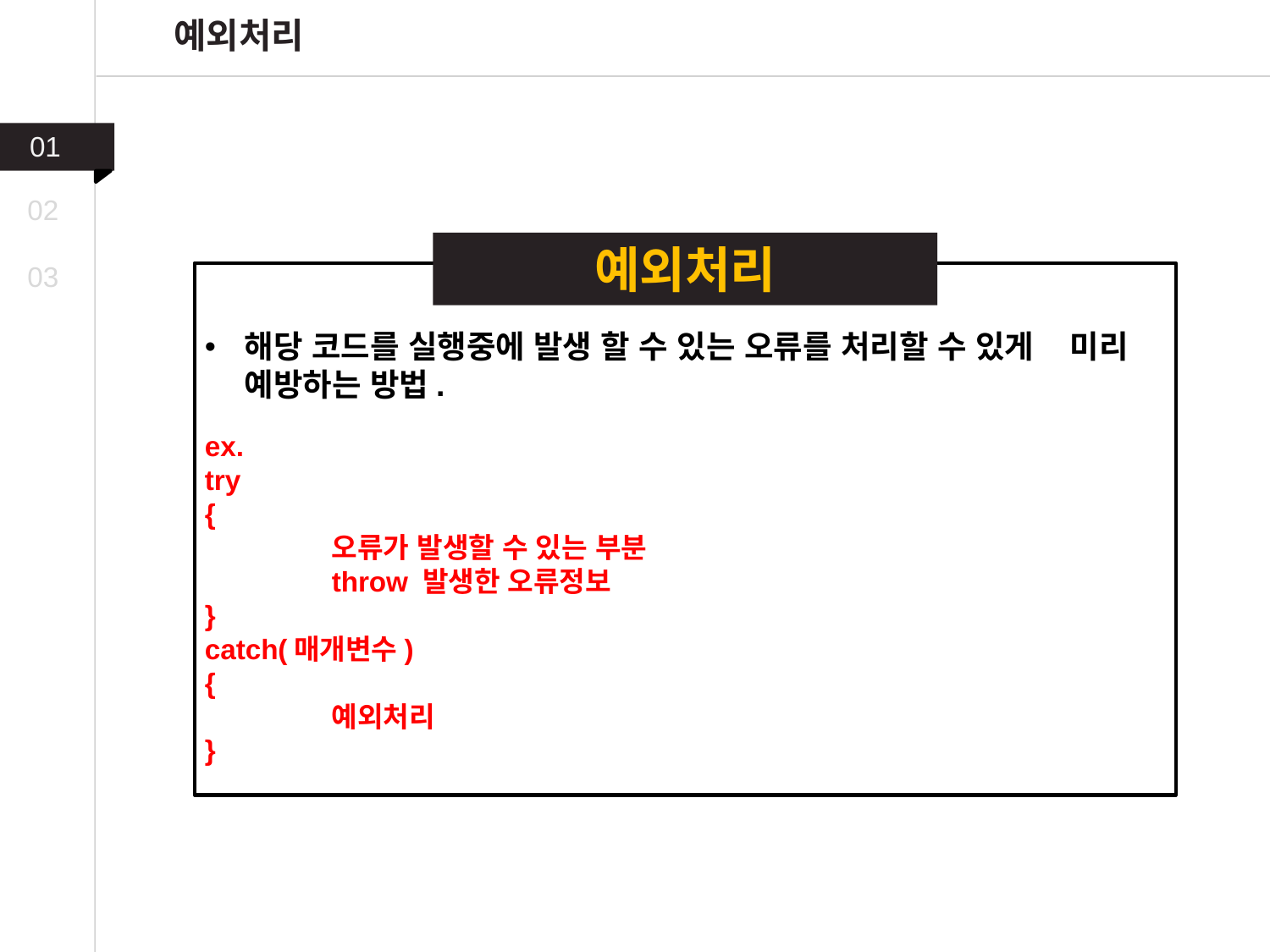

예외처리
01

02
예외처리

03
해당 코드를 실행중에 발생 할 수 있는 오류를 처리할 수 있게    미리 예방하는 방법.

ex.
try
{
	오류가 발생할 수 있는 부분
	throw 발생한 오류정보
}
catch(매개변수)
{
	예외처리
}